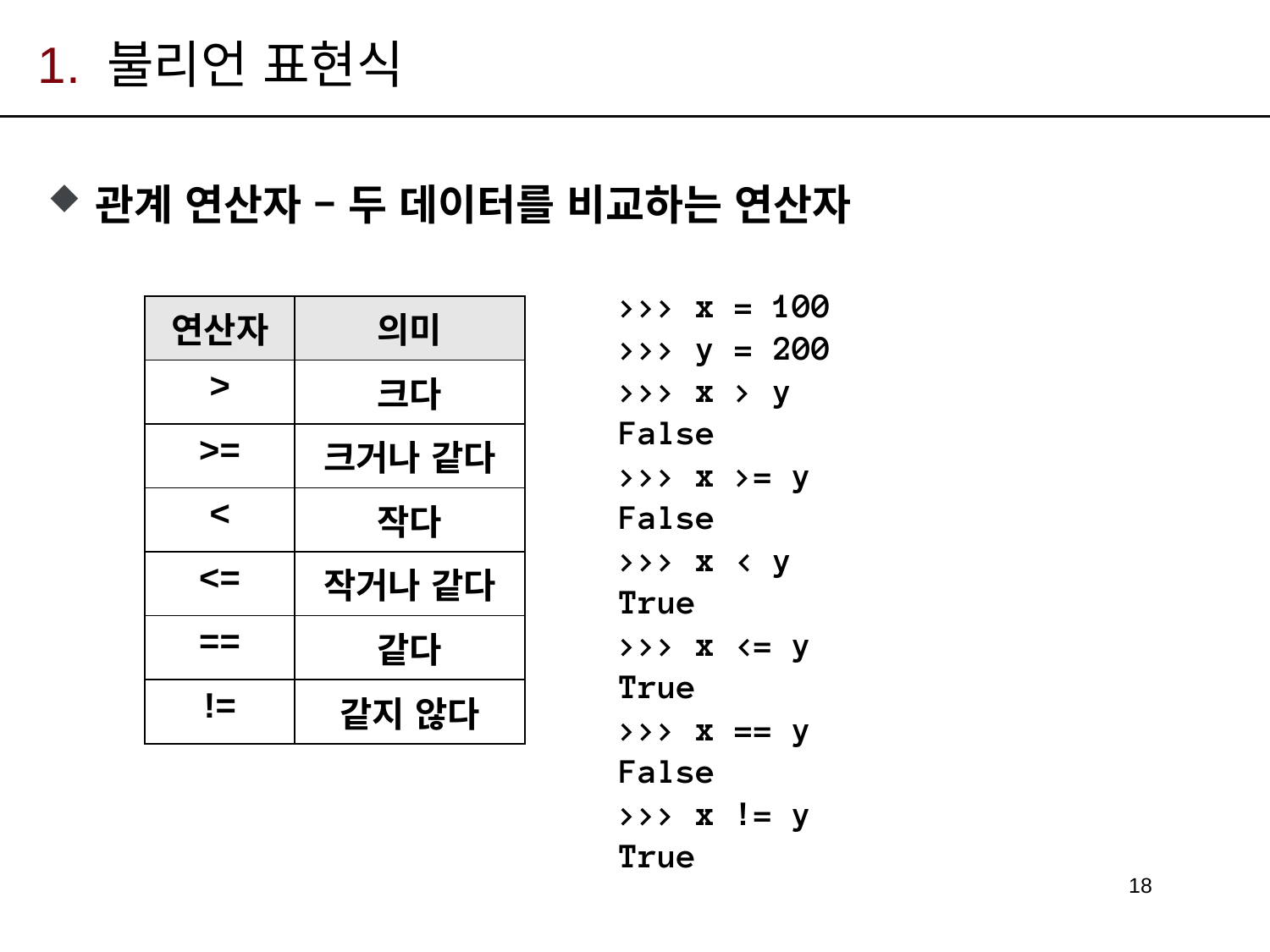

# 1. 불리언 표현식
관계 연산자 – 두 데이터를 비교하는 연산자
>>> x = 100
>>> y = 200
>>> x > y
False
>>> x >= y
False
>>> x < y
True
>>> x <= y
True
>>> x == y
False
>>> x != y
True
| 연산자 | 의미 |
| --- | --- |
| > | 크다 |
| >= | 크거나 같다 |
| < | 작다 |
| <= | 작거나 같다 |
| == | 같다 |
| != | 같지 않다 |
18